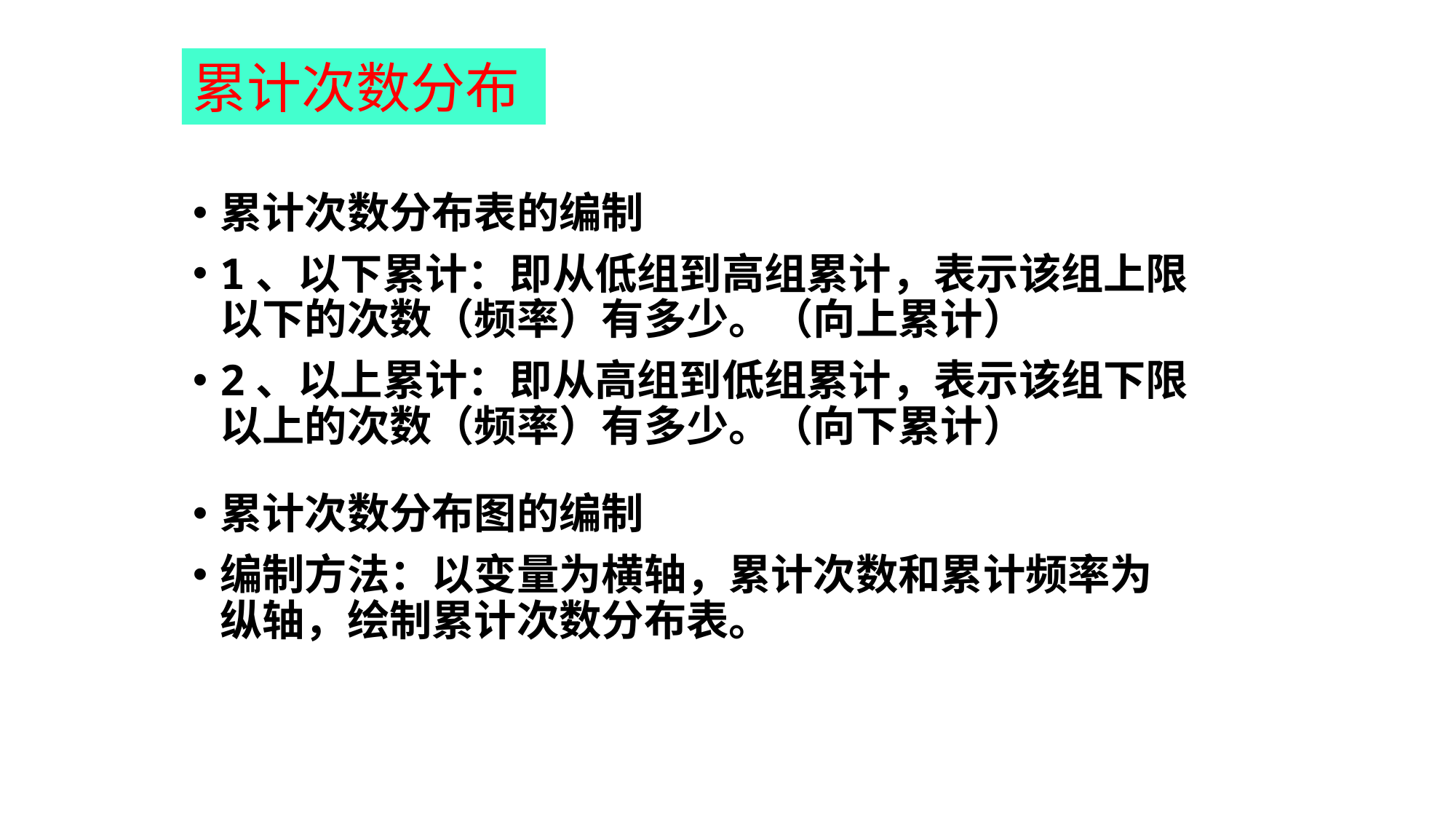

累计次数分布
累计次数分布表的编制
1、以下累计：即从低组到高组累计，表示该组上限以下的次数（频率）有多少。（向上累计）
2、以上累计：即从高组到低组累计，表示该组下限以上的次数（频率）有多少。（向下累计）
累计次数分布图的编制
编制方法：以变量为横轴，累计次数和累计频率为纵轴，绘制累计次数分布表。